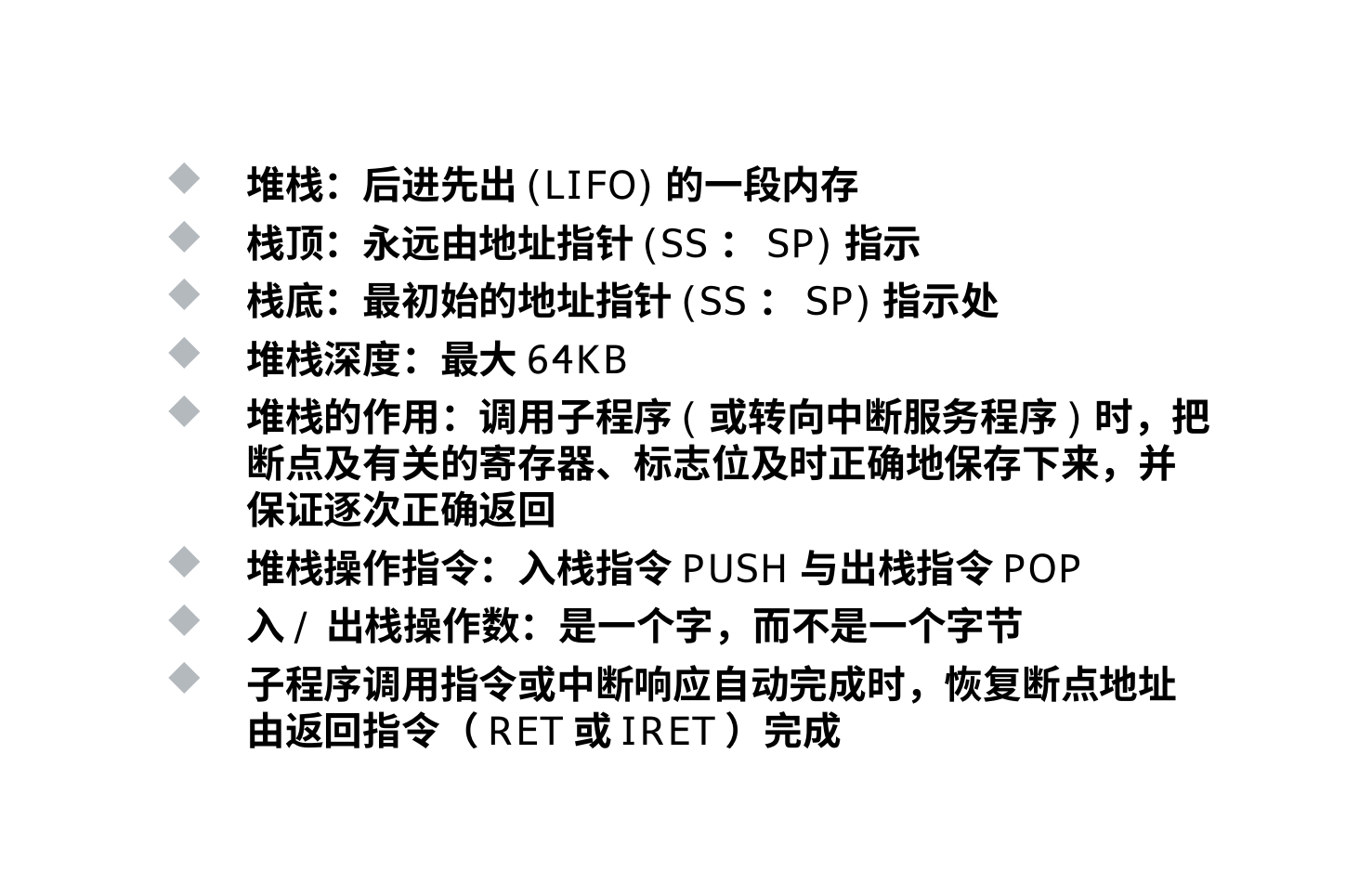

#
堆栈：后进先出(LIFO)的一段内存
栈顶：永远由地址指针(SS：SP)指示
栈底：最初始的地址指针(SS：SP)指示处
堆栈深度：最大64KB
堆栈的作用：调用子程序(或转向中断服务程序)时，把断点及有关的寄存器、标志位及时正确地保存下来，并保证逐次正确返回
堆栈操作指令：入栈指令PUSH与出栈指令POP
入/出栈操作数：是一个字，而不是一个字节
子程序调用指令或中断响应自动完成时，恢复断点地址由返回指令（RET或IRET）完成